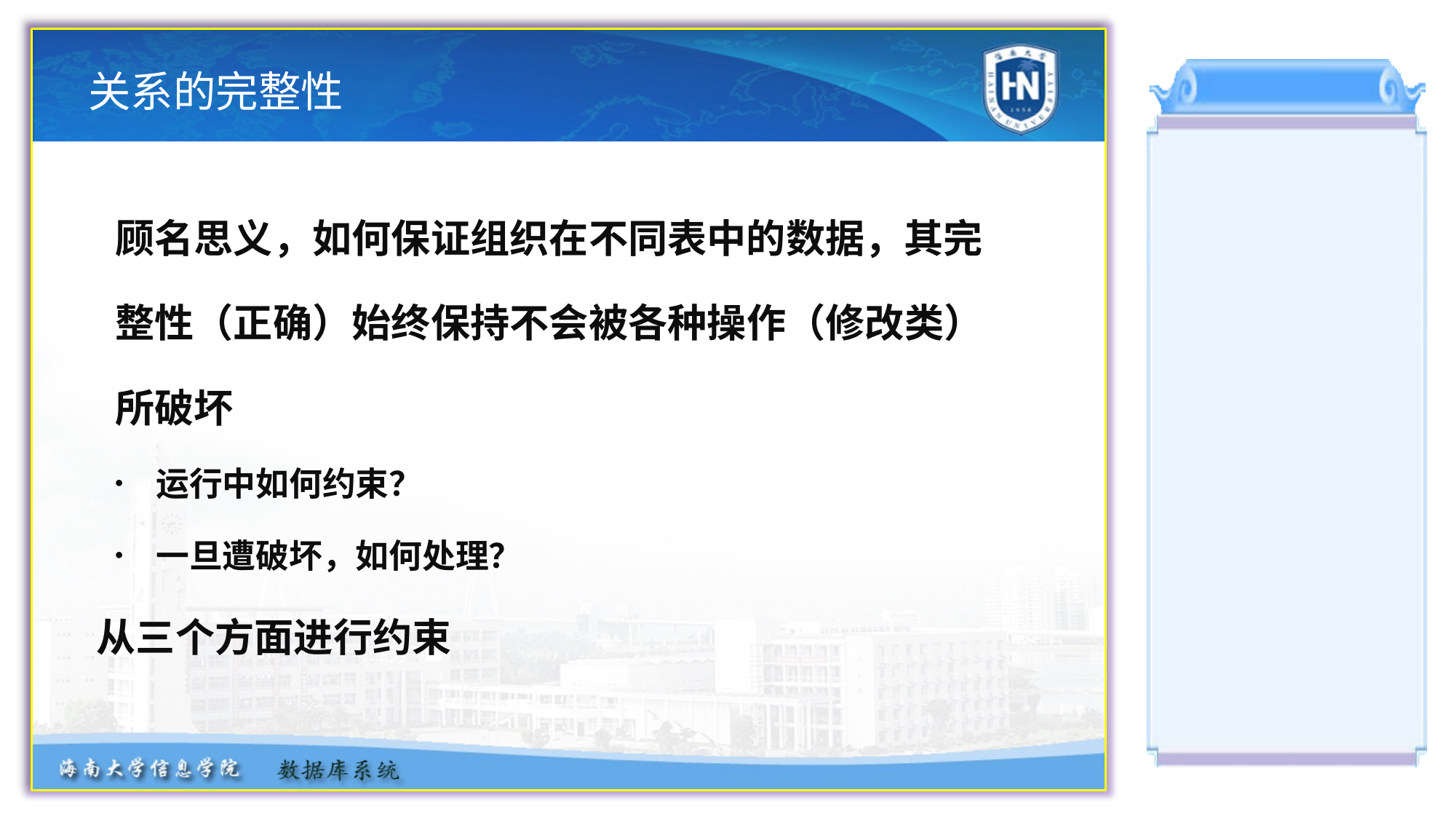

# 关系的完整性
顾名思义，如何保证组织在不同表中的数据，其完整性（正确）始终保持不会被各种操作（修改类）所破坏
运行中如何约束？
一旦遭破坏，如何处理？
   从三个方面进行约束